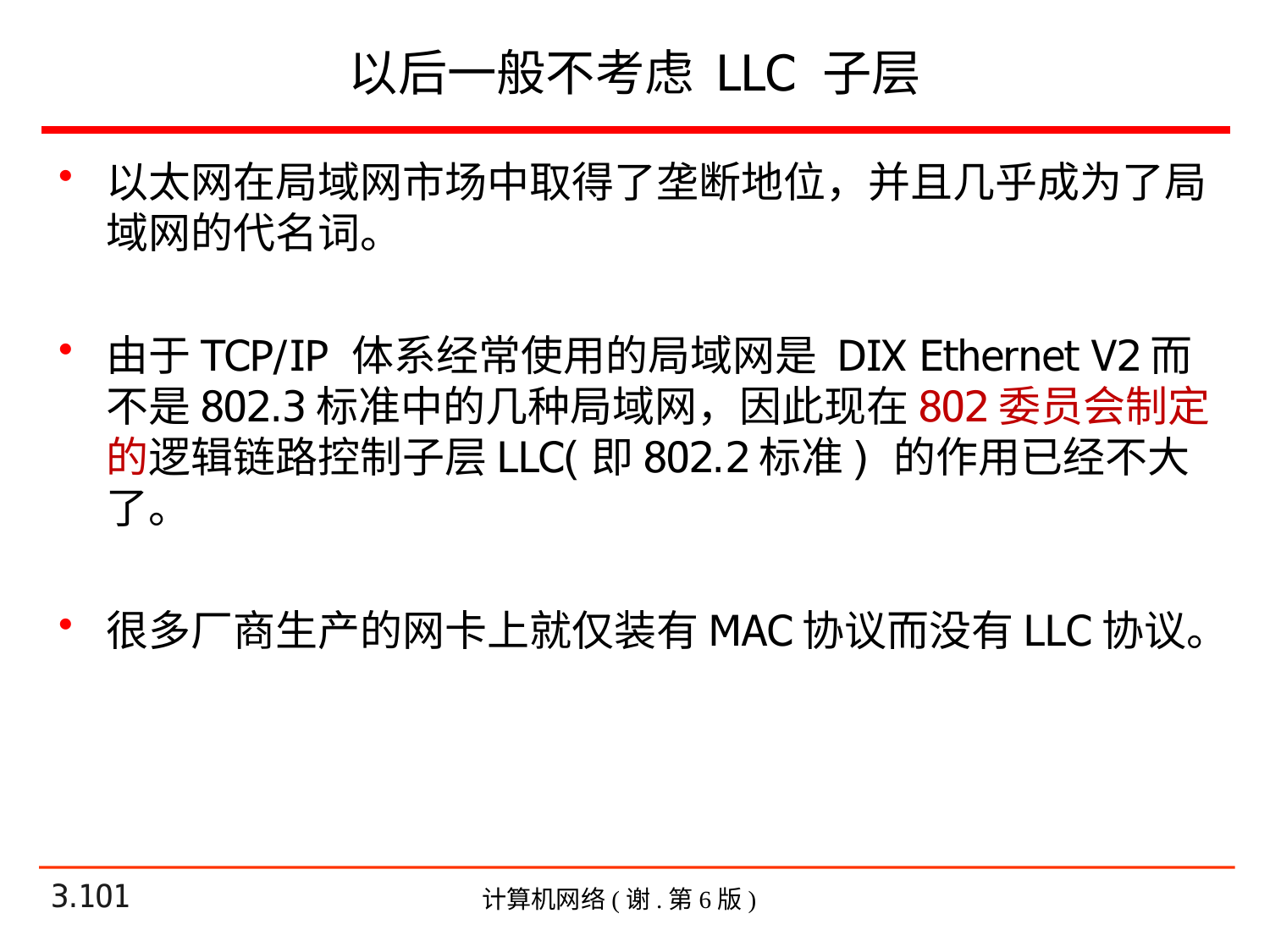

# 以后一般不考虑 LLC 子层
以太网在局域网市场中取得了垄断地位，并且几乎成为了局域网的代名词。

由于TCP/IP 体系经常使用的局域网是 DIX Ethernet V2而不是802.3标准中的几种局域网，因此现在802委员会制定的逻辑链路控制子层LLC(即802.2标准) 的作用已经不大了。

很多厂商生产的网卡上就仅装有MAC协议而没有LLC协议。